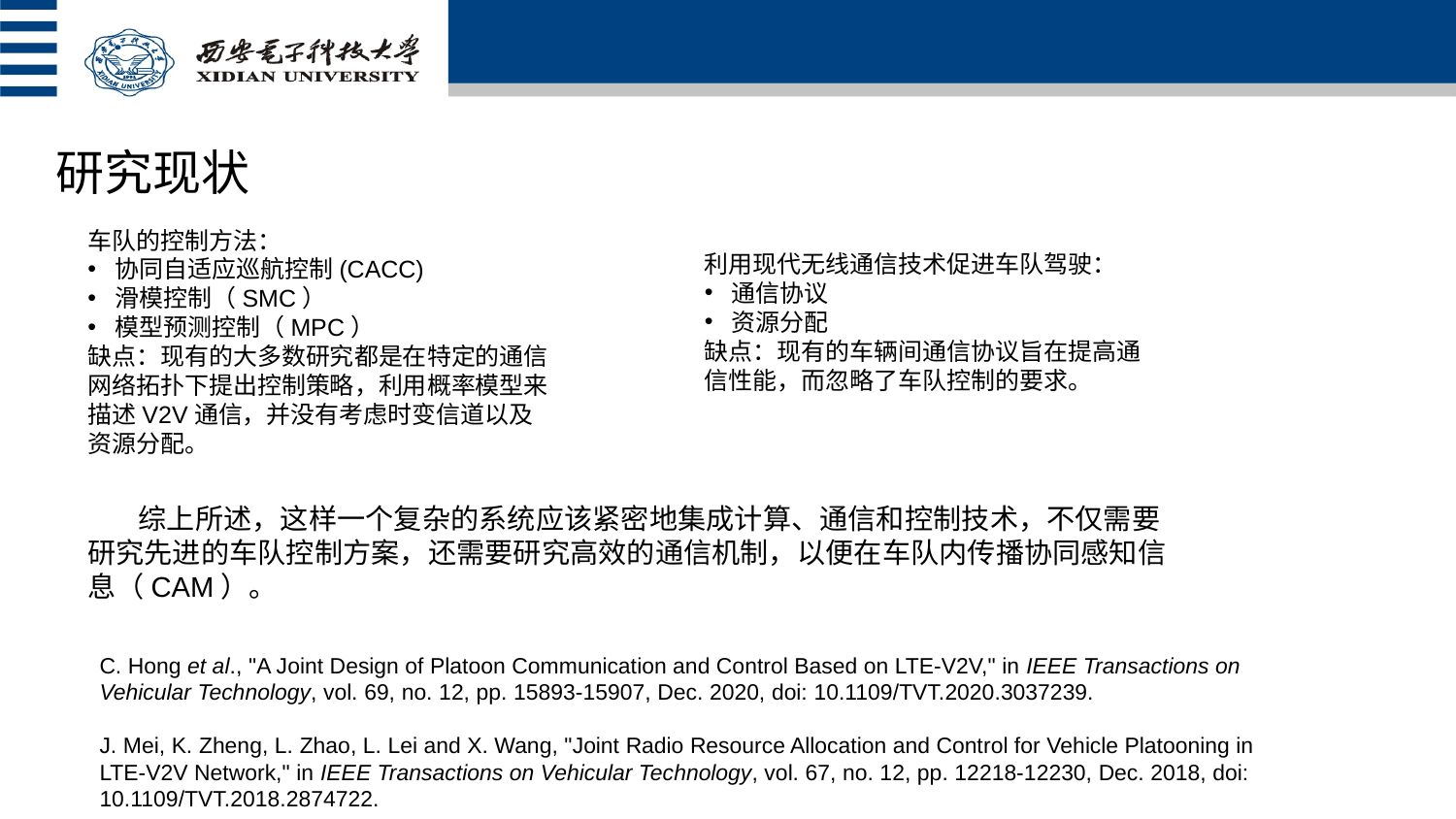

研究现状
车队的控制方法：
协同自适应巡航控制(CACC)
滑模控制（SMC）
模型预测控制（MPC）
缺点：现有的大多数研究都是在特定的通信网络拓扑下提出控制策略，利用概率模型来描述V2V通信，并没有考虑时变信道以及资源分配。

利用现代无线通信技术促进车队驾驶：
通信协议
资源分配
缺点：现有的车辆间通信协议旨在提高通信性能，而忽略了车队控制的要求。

       综上所述，这样一个复杂的系统应该紧密地集成计算、通信和控制技术，不仅需要研究先进的车队控制方案，还需要研究高效的通信机制，以便在车队内传播协同感知信息（CAM）。

C. Hong et al., "A Joint Design of Platoon Communication and Control Based on LTE-V2V," in IEEE Transactions on Vehicular Technology, vol. 69, no. 12, pp. 15893-15907, Dec. 2020, doi: 10.1109/TVT.2020.3037239.

J. Mei, K. Zheng, L. Zhao, L. Lei and X. Wang, "Joint Radio Resource Allocation and Control for Vehicle Platooning in LTE-V2V Network," in IEEE Transactions on Vehicular Technology, vol. 67, no. 12, pp. 12218-12230, Dec. 2018, doi: 10.1109/TVT.2018.2874722.